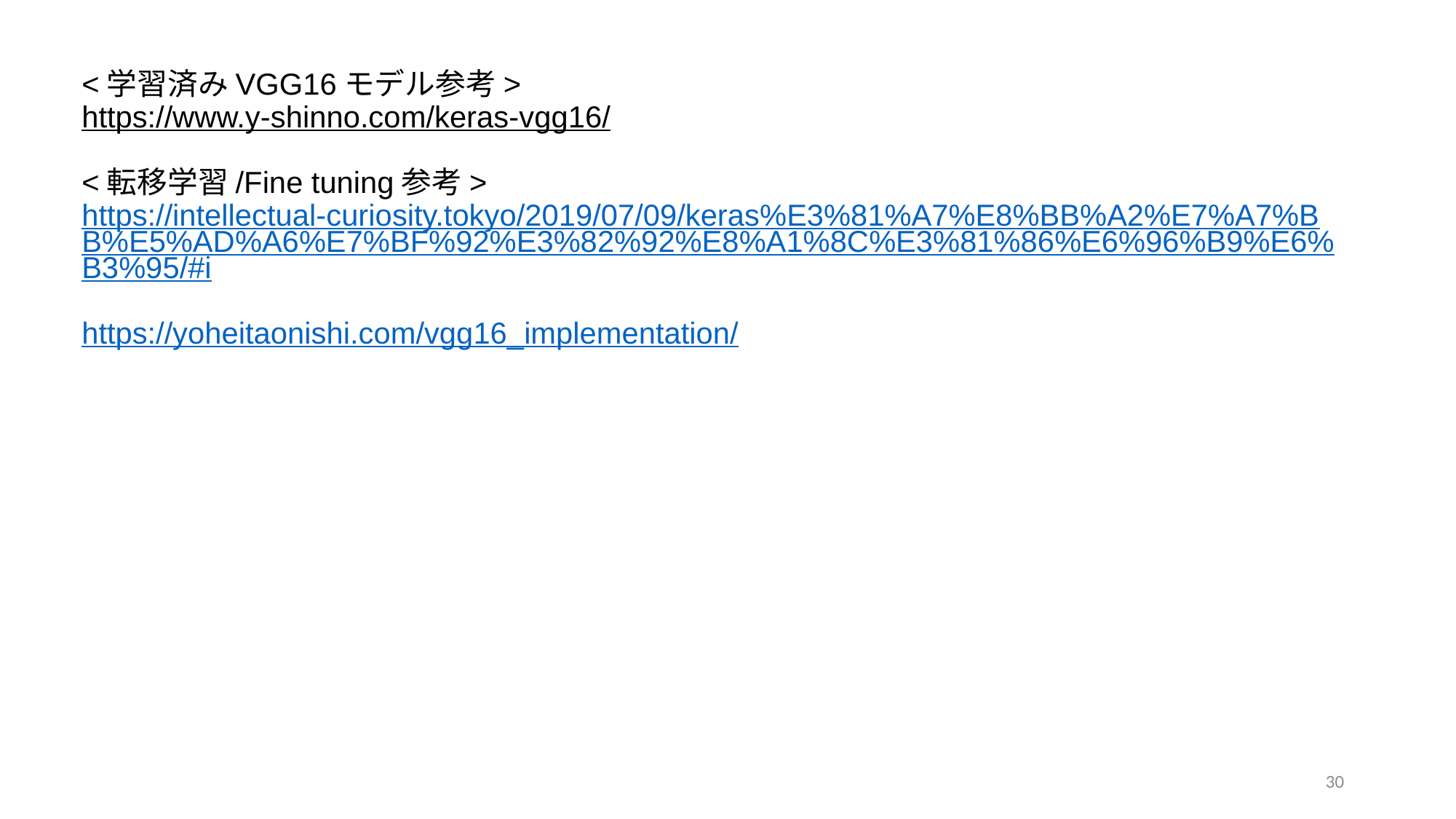

# <学習済みVGG16モデル参考> https://www.y-shinno.com/keras-vgg16/ <転移学習/Fine tuning参考> https://intellectual-curiosity.tokyo/2019/07/09/keras%E3%81%A7%E8%BB%A2%E7%A7%BB%E5%AD%A6%E7%BF%92%E3%82%92%E8%A1%8C%E3%81%86%E6%96%B9%E6%B3%95/#i https://yoheitaonishi.com/vgg16_implementation/
30